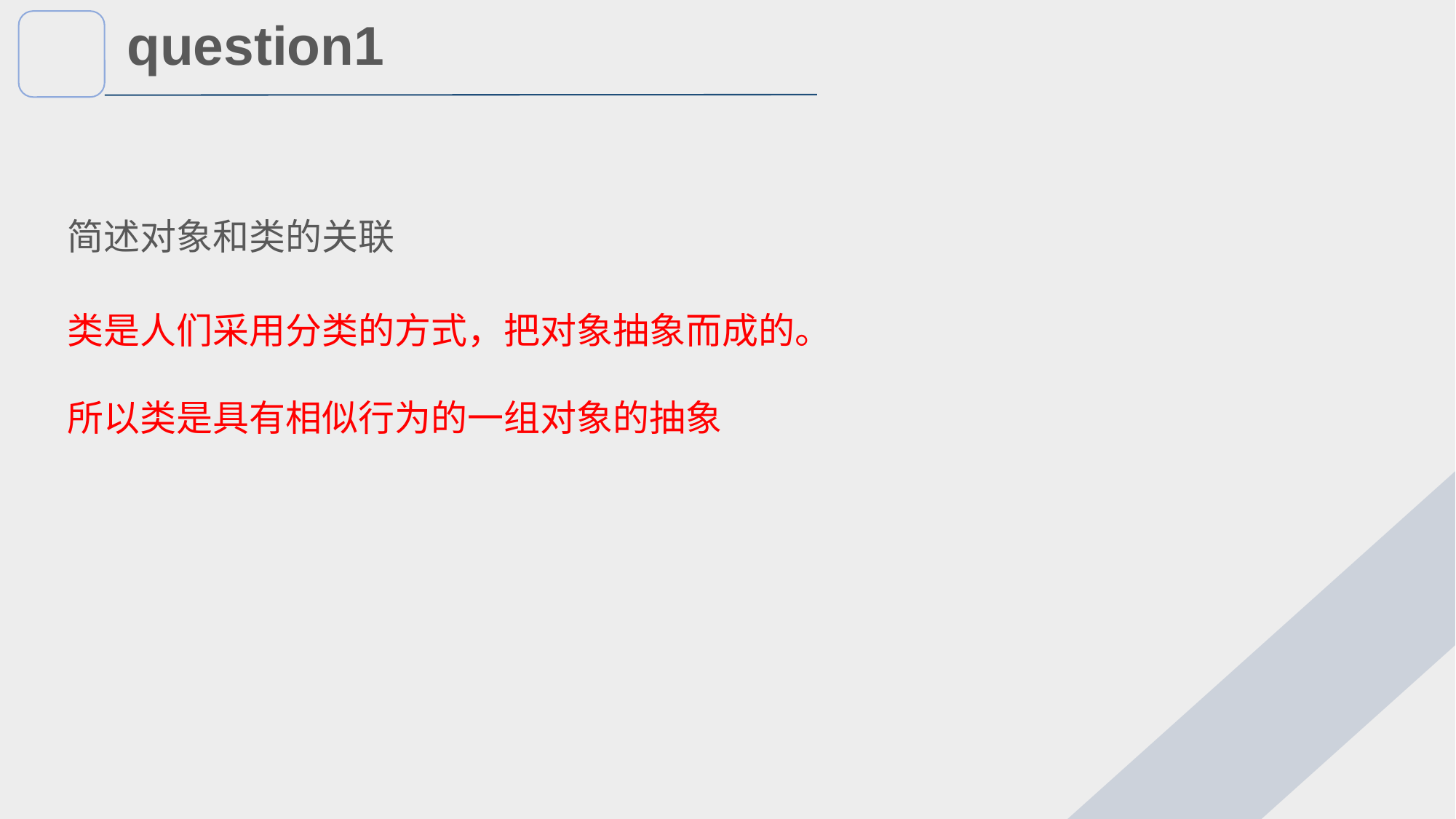

question1

简述对象和类的关联
类是人们采用分类的方式，把对象抽象而成的。

所以类是具有相似行为的一组对象的抽象